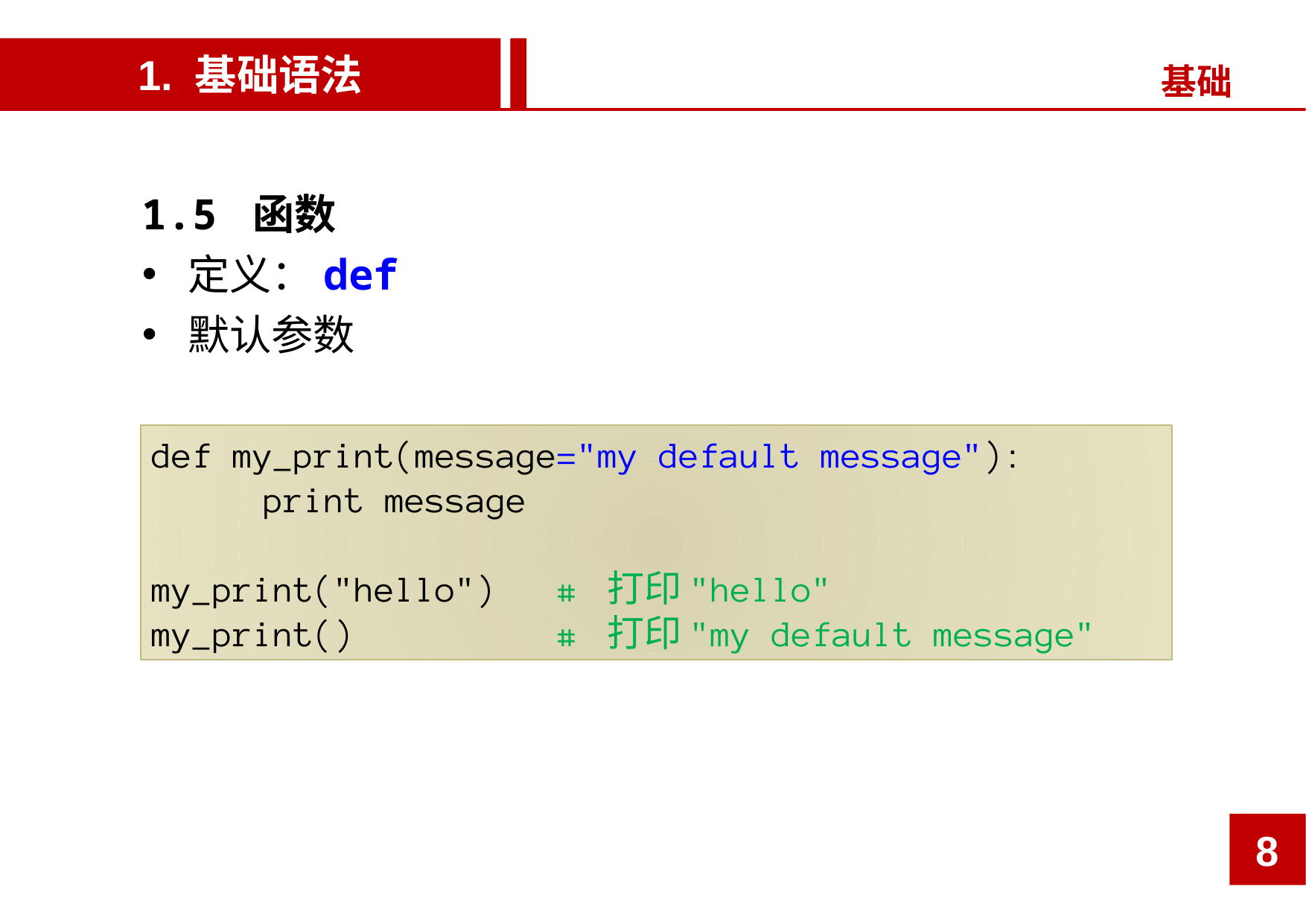

1. 基础语法

基础
1.5 函数
 定义：def
 默认参数
def my_print(message="my default message"):
	print message
my_print("hello")   # 打印"hello"
my_print()          # 打印"my default message"
8